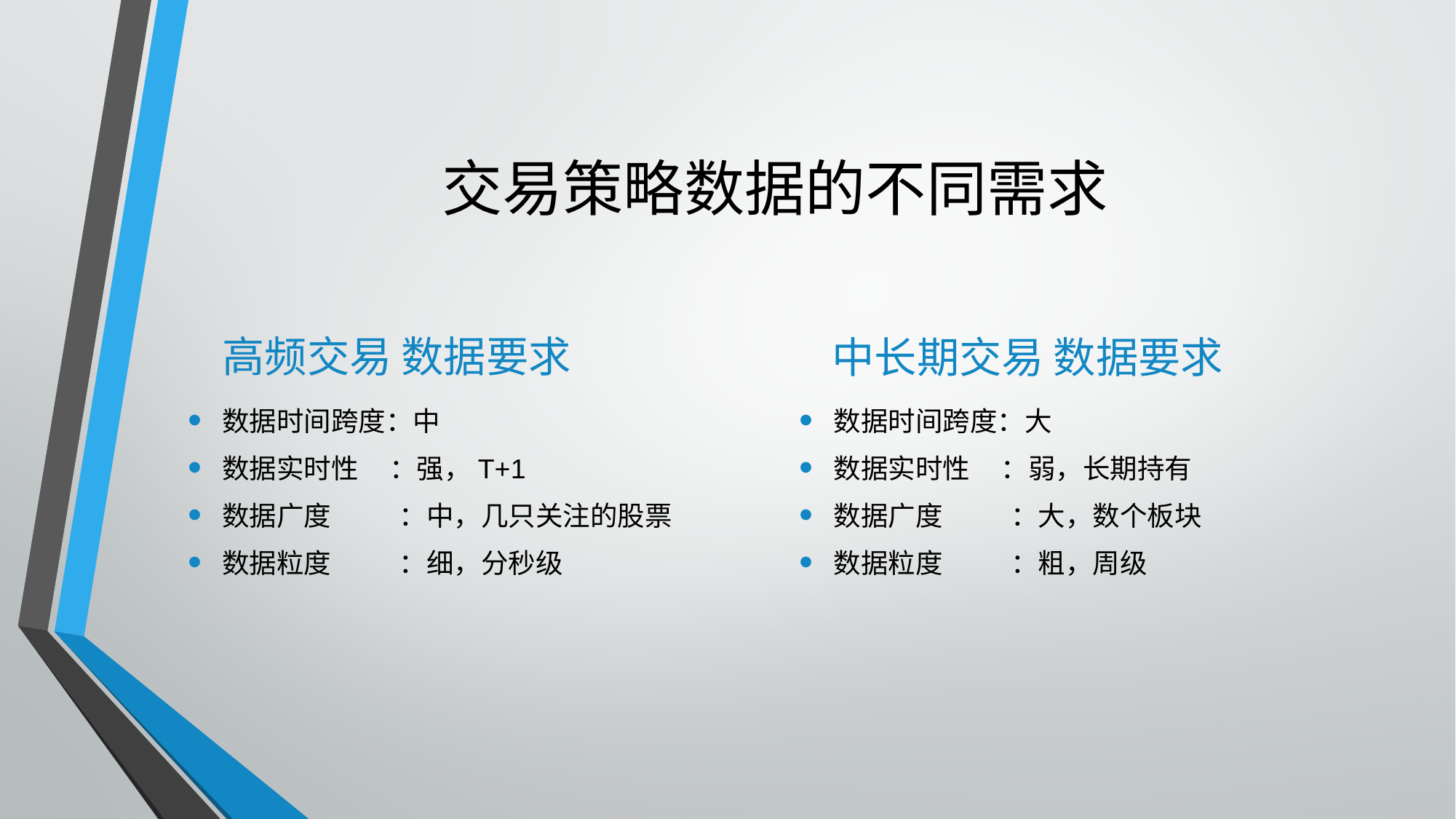

# 交易策略数据的不同需求
高频交易 数据要求
中长期交易 数据要求
数据时间跨度：中
数据实时性     ：强，T+1
数据广度           ：中，几只关注的股票
数据粒度           ：细，分秒级

数据时间跨度：大
数据实时性     ：弱，长期持有
数据广度           ：大，数个板块
数据粒度           ：粗，周级